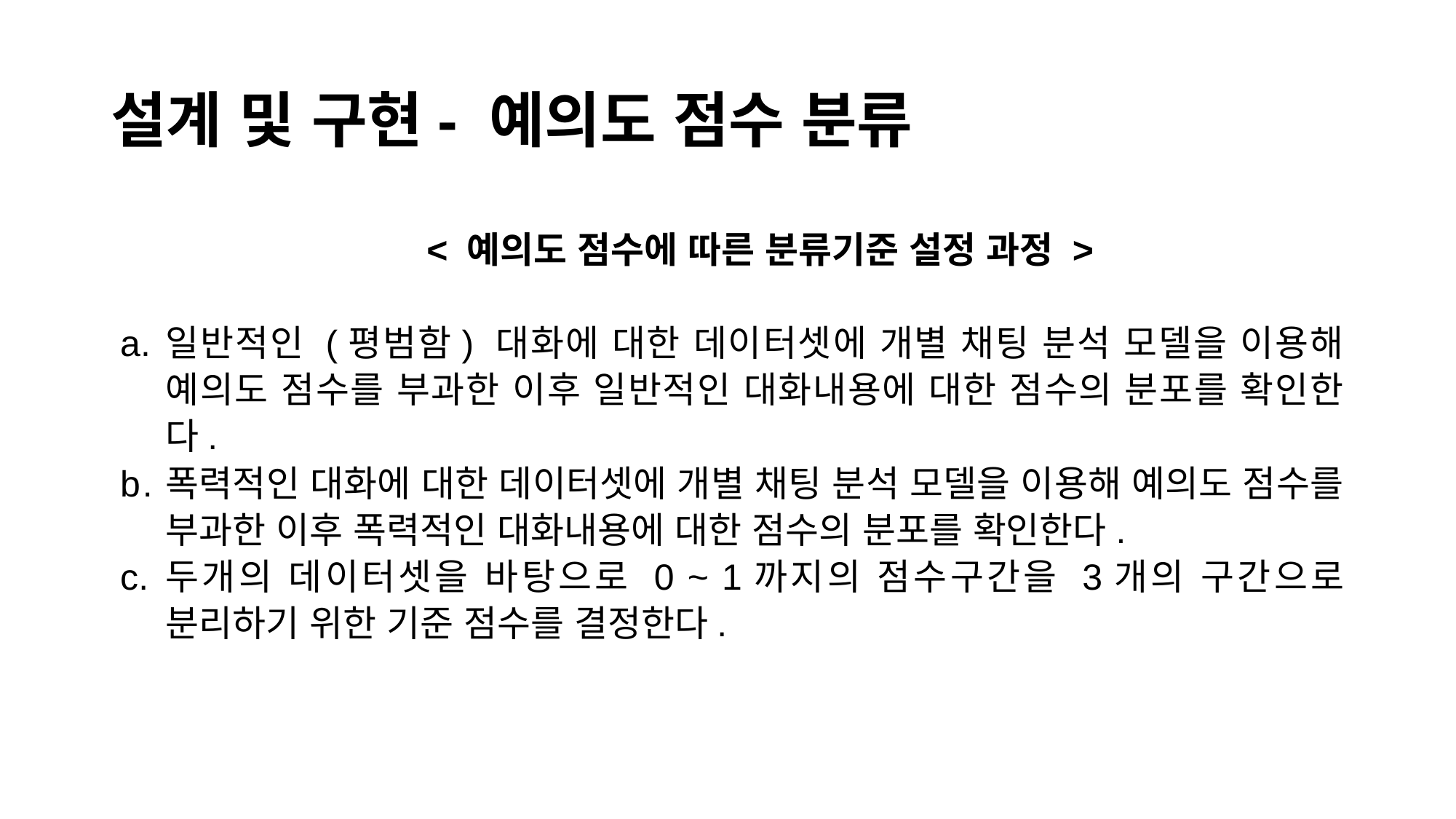

# 설계 및 구현- 예의도 점수 분류
                               < 예의도 점수에 따른 분류기준 설정 과정 >

일반적인 (평범함) 대화에 대한 데이터셋에 개별 채팅 분석 모델을 이용해 예의도 점수를 부과한 이후 일반적인 대화내용에 대한 점수의 분포를 확인한다.
폭력적인 대화에 대한 데이터셋에 개별 채팅 분석 모델을 이용해 예의도 점수를 부과한 이후 폭력적인 대화내용에 대한 점수의 분포를 확인한다.
두개의 데이터셋을 바탕으로 0 ~ 1까지의 점수구간을 3개의 구간으로 분리하기 위한 기준 점수를 결정한다.